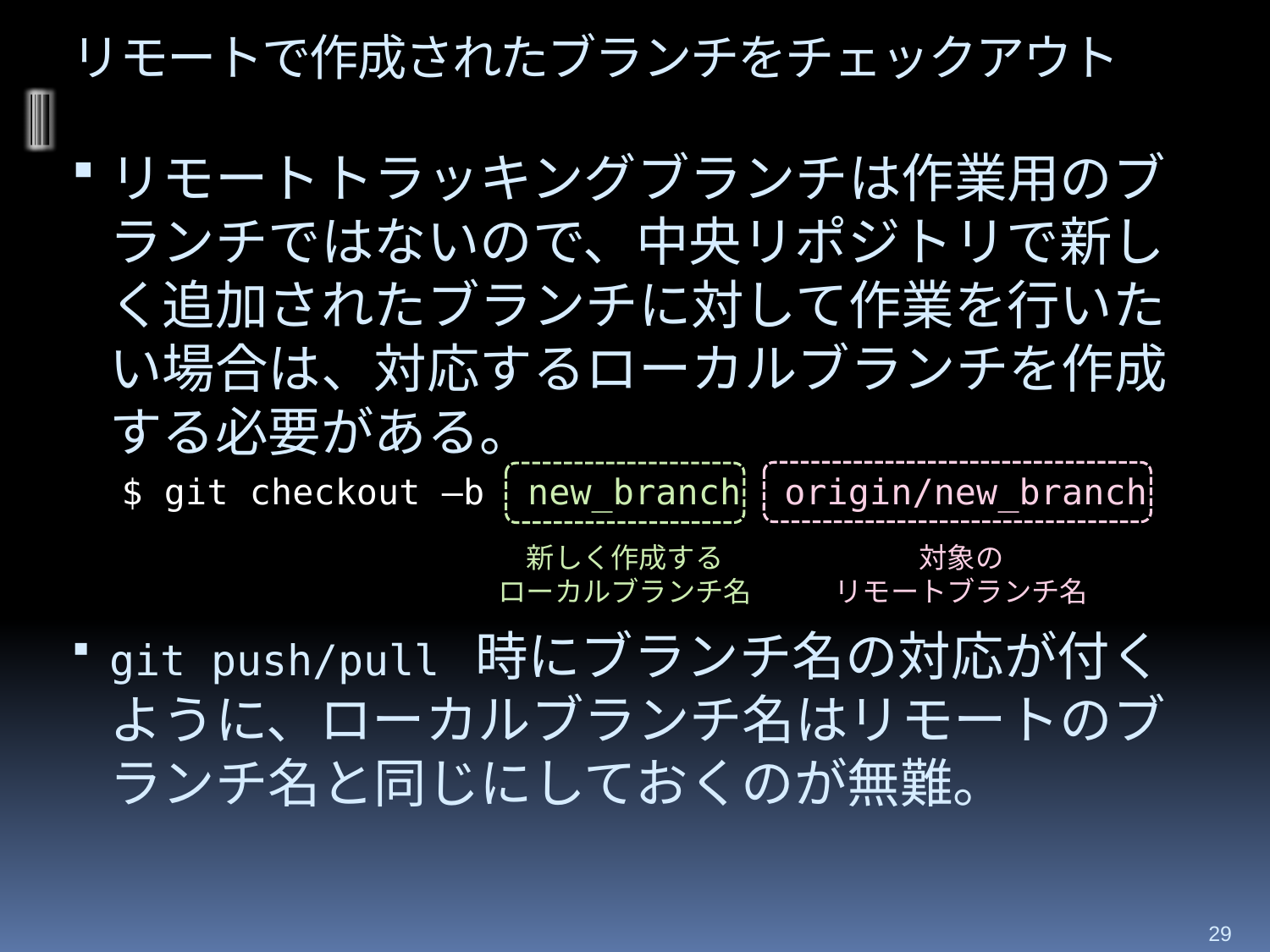

# リモートで作成されたブランチをチェックアウト
リモートトラッキングブランチは作業用のブランチではないので、中央リポジトリで新しく追加されたブランチに対して作業を行いたい場合は、対応するローカルブランチを作成する必要がある。
$ git checkout –b  new_branch  origin/new_branch

git push/pull 時にブランチ名の対応が付くように、ローカルブランチ名はリモートのブランチ名と同じにしておくのが無難。

新しく作成する
ローカルブランチ名
対象の
リモートブランチ名
29